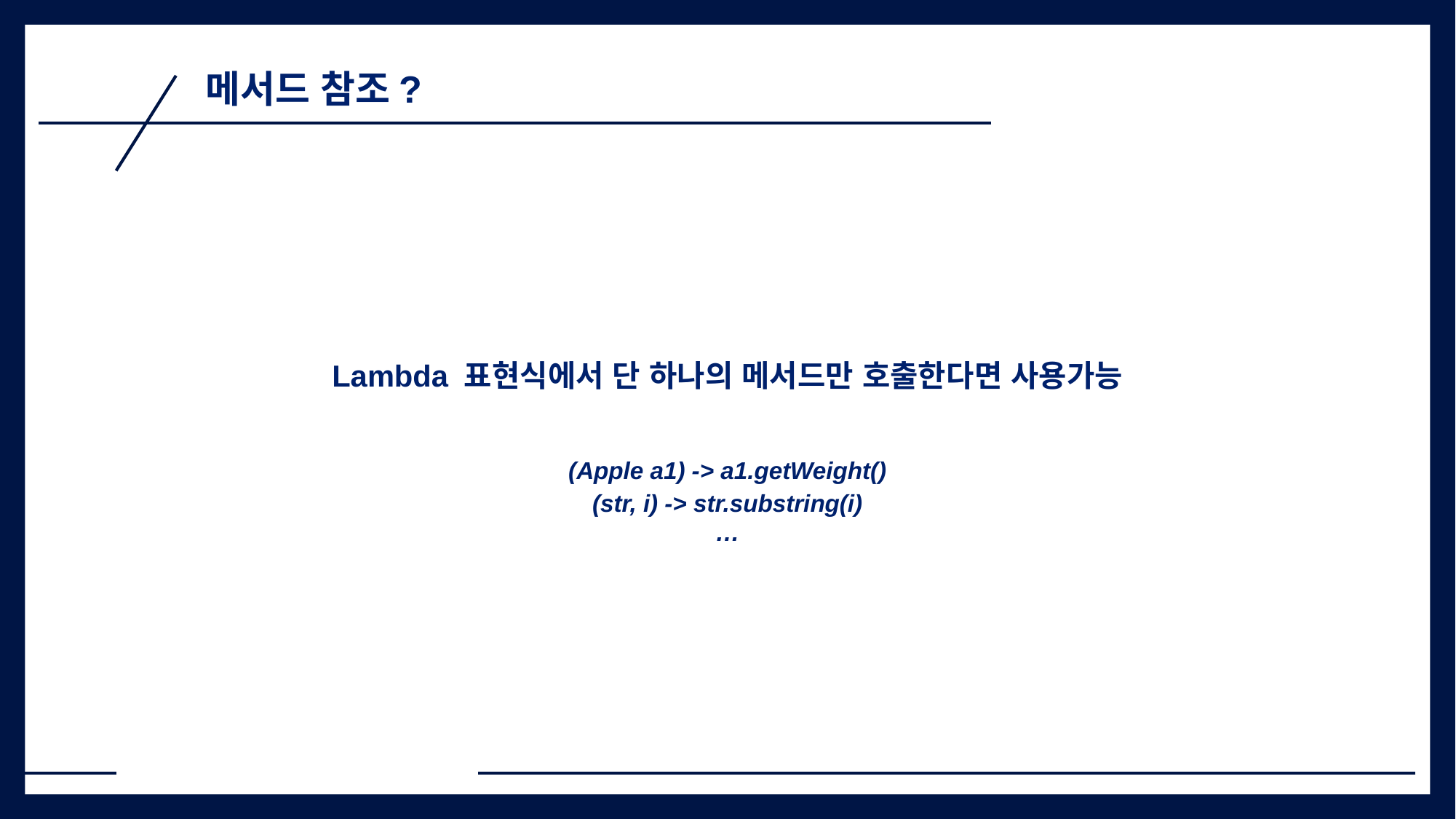

1
메서드 참조?
Lambda 표현식에서 단 하나의 메서드만 호출한다면 사용가능
(Apple a1) -> a1.getWeight()
(str, i) -> str.substring(i)
…